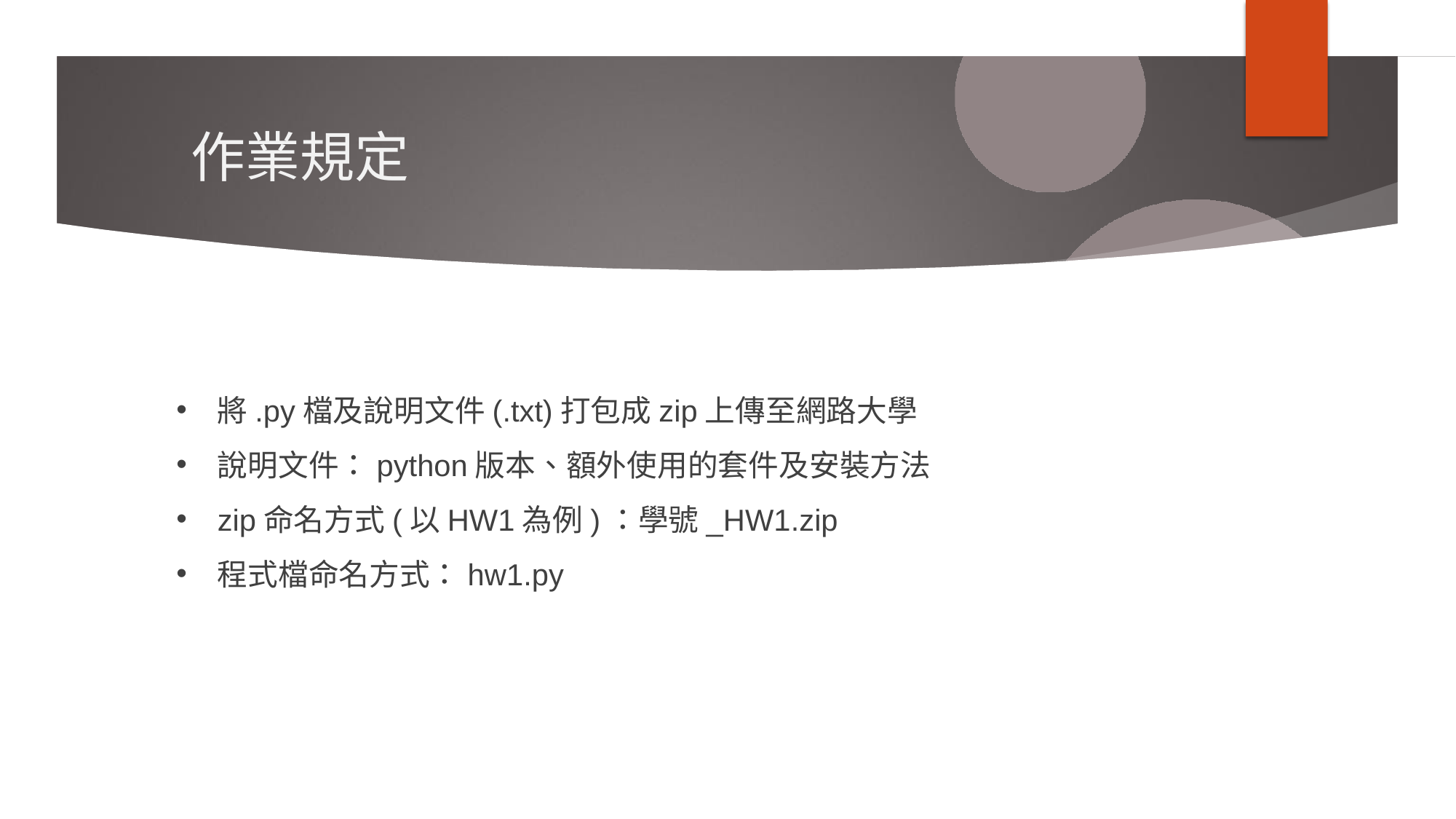

# 作業規定
將.py檔及說明文件(.txt)打包成zip上傳至網路大學
說明文件：python版本、額外使用的套件及安裝方法
zip命名方式(以HW1為例)：學號_HW1.zip
程式檔命名方式：hw1.py